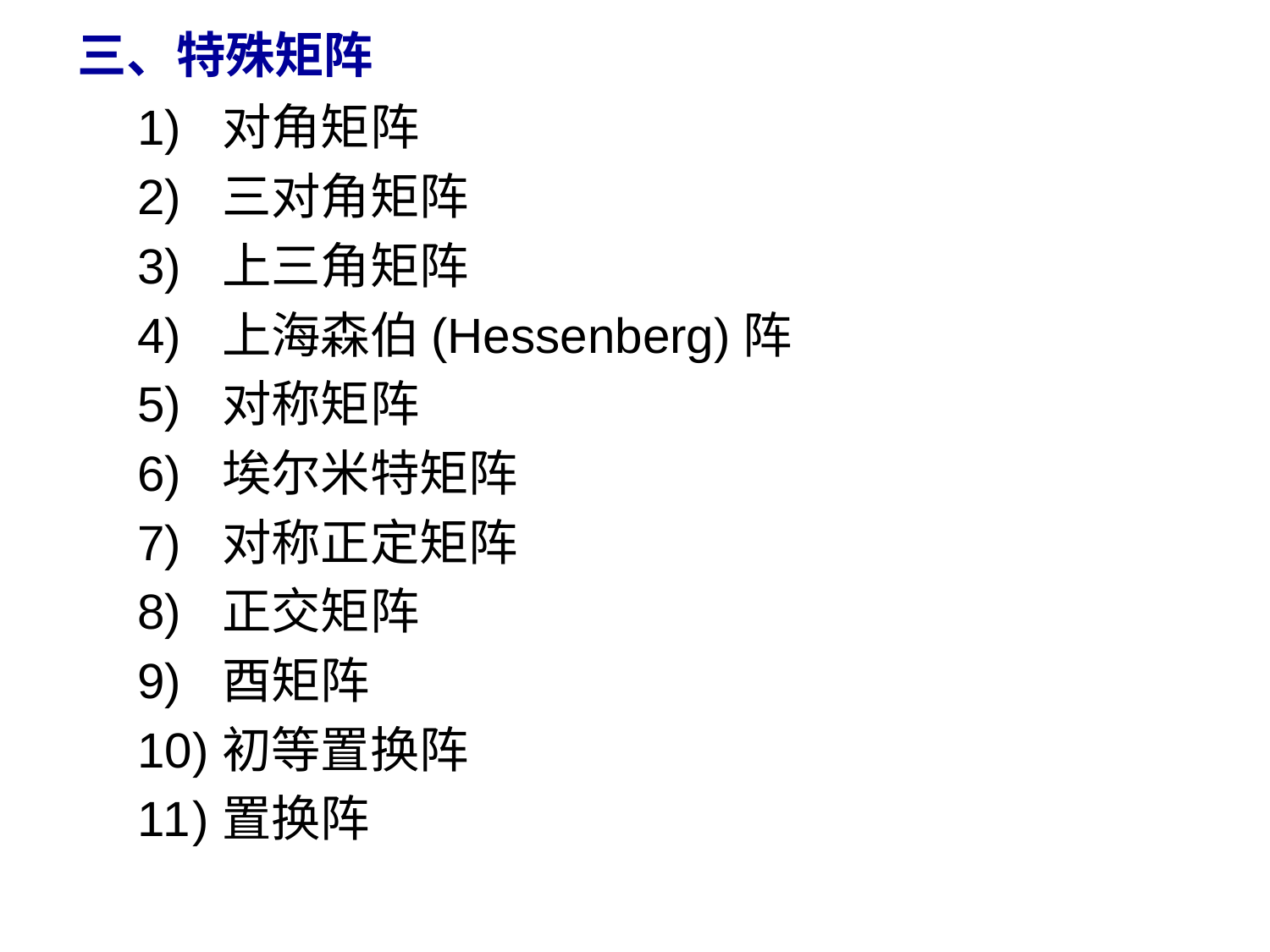

三、特殊矩阵
对角矩阵
三对角矩阵
上三角矩阵
上海森伯(Hessenberg)阵
对称矩阵
埃尔米特矩阵
对称正定矩阵
正交矩阵
酉矩阵
初等置换阵
置换阵